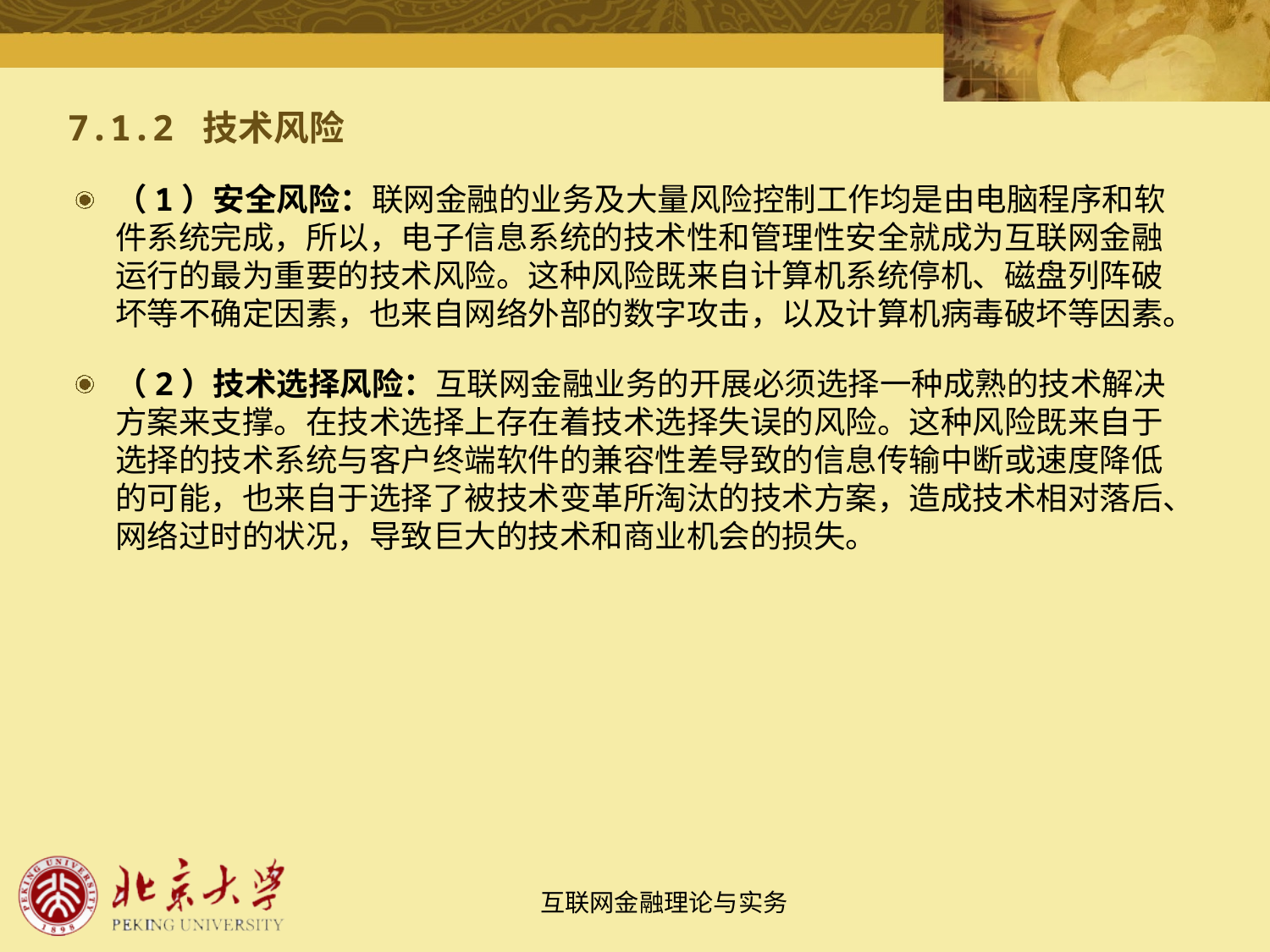

7.1.2 技术风险
（1）安全风险：联网金融的业务及大量风险控制工作均是由电脑程序和软件系统完成，所以，电子信息系统的技术性和管理性安全就成为互联网金融运行的最为重要的技术风险。这种风险既来自计算机系统停机、磁盘列阵破坏等不确定因素，也来自网络外部的数字攻击，以及计算机病毒破坏等因素。
（2）技术选择风险：互联网金融业务的开展必须选择一种成熟的技术解决方案来支撑。在技术选择上存在着技术选择失误的风险。这种风险既来自于选择的技术系统与客户终端软件的兼容性差导致的信息传输中断或速度降低的可能，也来自于选择了被技术变革所淘汰的技术方案，造成技术相对落后、网络过时的状况，导致巨大的技术和商业机会的损失。